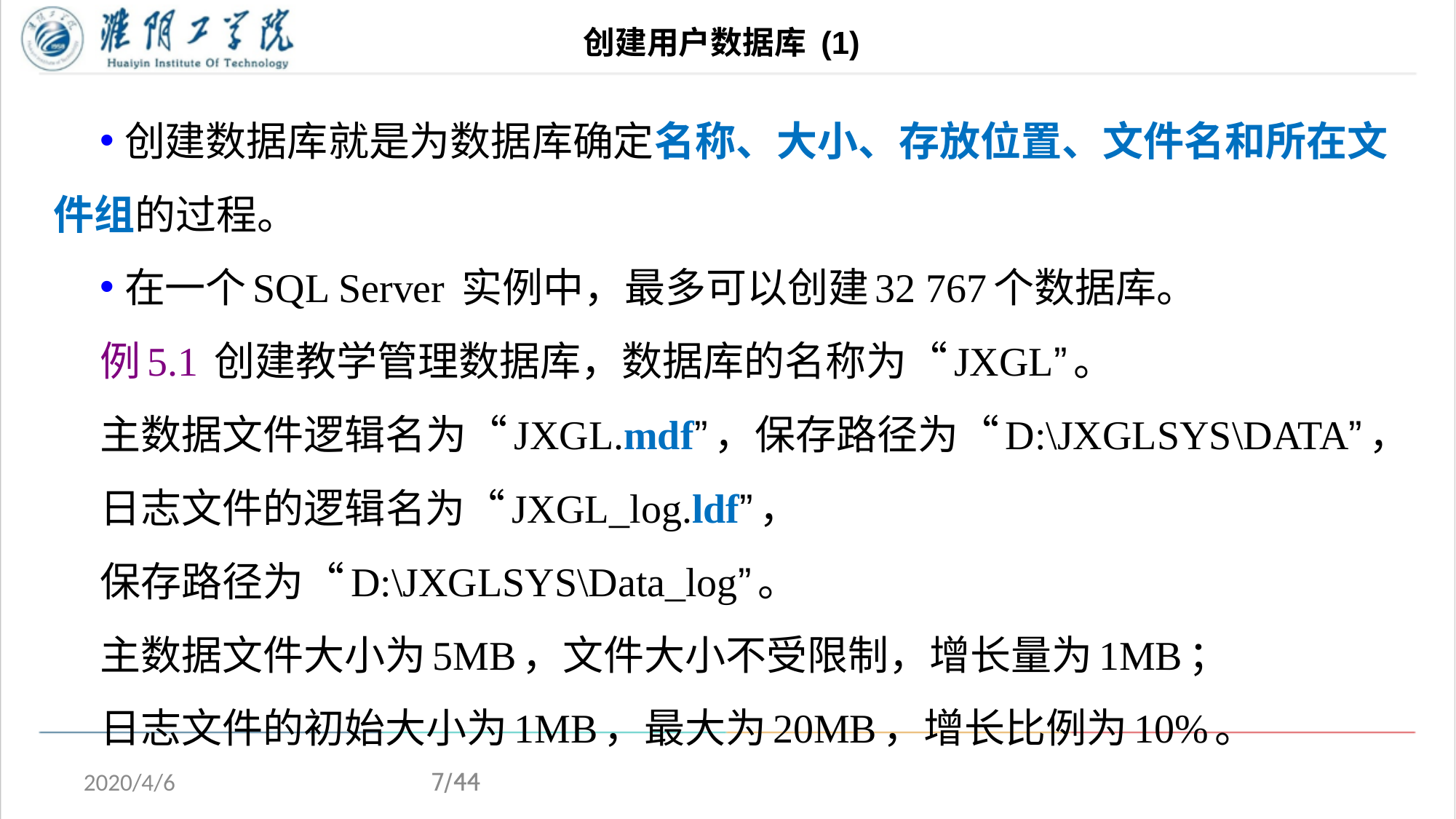

# 创建用户数据库 (1)
 创建数据库就是为数据库确定名称、大小、存放位置、文件名和所在文件组的过程。
 在一个SQL Server 实例中，最多可以创建32 767个数据库。
例5.1 创建教学管理数据库，数据库的名称为“JXGL”。
主数据文件逻辑名为“JXGL.mdf”，保存路径为“D:\JXGLSYS\DATA”，
日志文件的逻辑名为“JXGL_log.ldf”，
保存路径为“D:\JXGLSYS\Data_log”。
主数据文件大小为5MB，文件大小不受限制，增长量为1MB；
日志文件的初始大小为1MB，最大为20MB，增长比例为10%。
7/44
2020/4/6